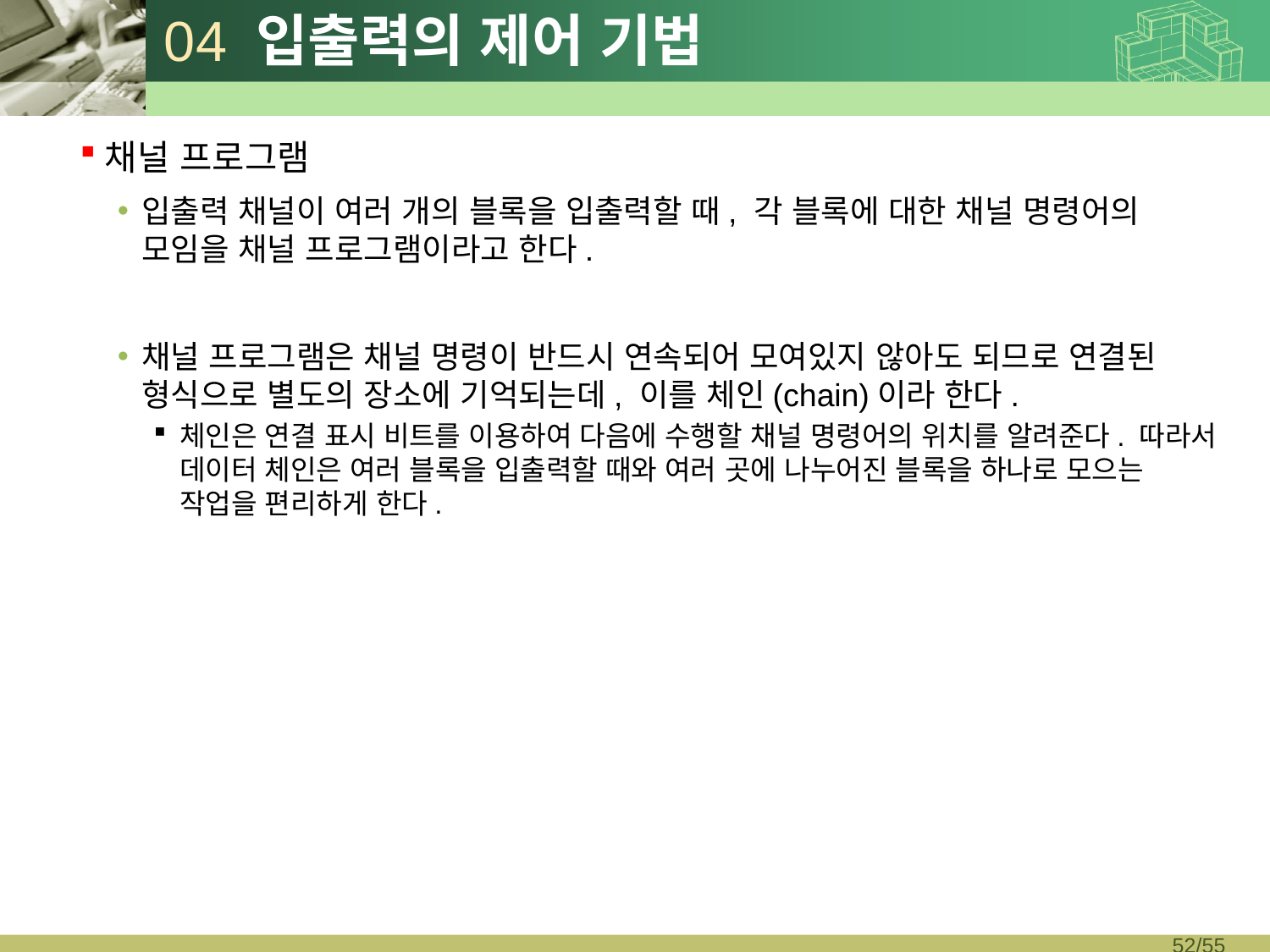

# 04 입출력의 제어 기법
채널 프로그램
입출력 채널이 여러 개의 블록을 입출력할 때, 각 블록에 대한 채널 명령어의 모임을 채널 프로그램이라고 한다.

채널 프로그램은 채널 명령이 반드시 연속되어 모여있지 않아도 되므로 연결된 형식으로 별도의 장소에 기억되는데, 이를 체인(chain)이라 한다.
체인은 연결 표시 비트를 이용하여 다음에 수행할 채널 명령어의 위치를 알려준다. 따라서 데이터 체인은 여러 블록을 입출력할 때와 여러 곳에 나누어진 블록을 하나로 모으는 작업을 편리하게 한다.